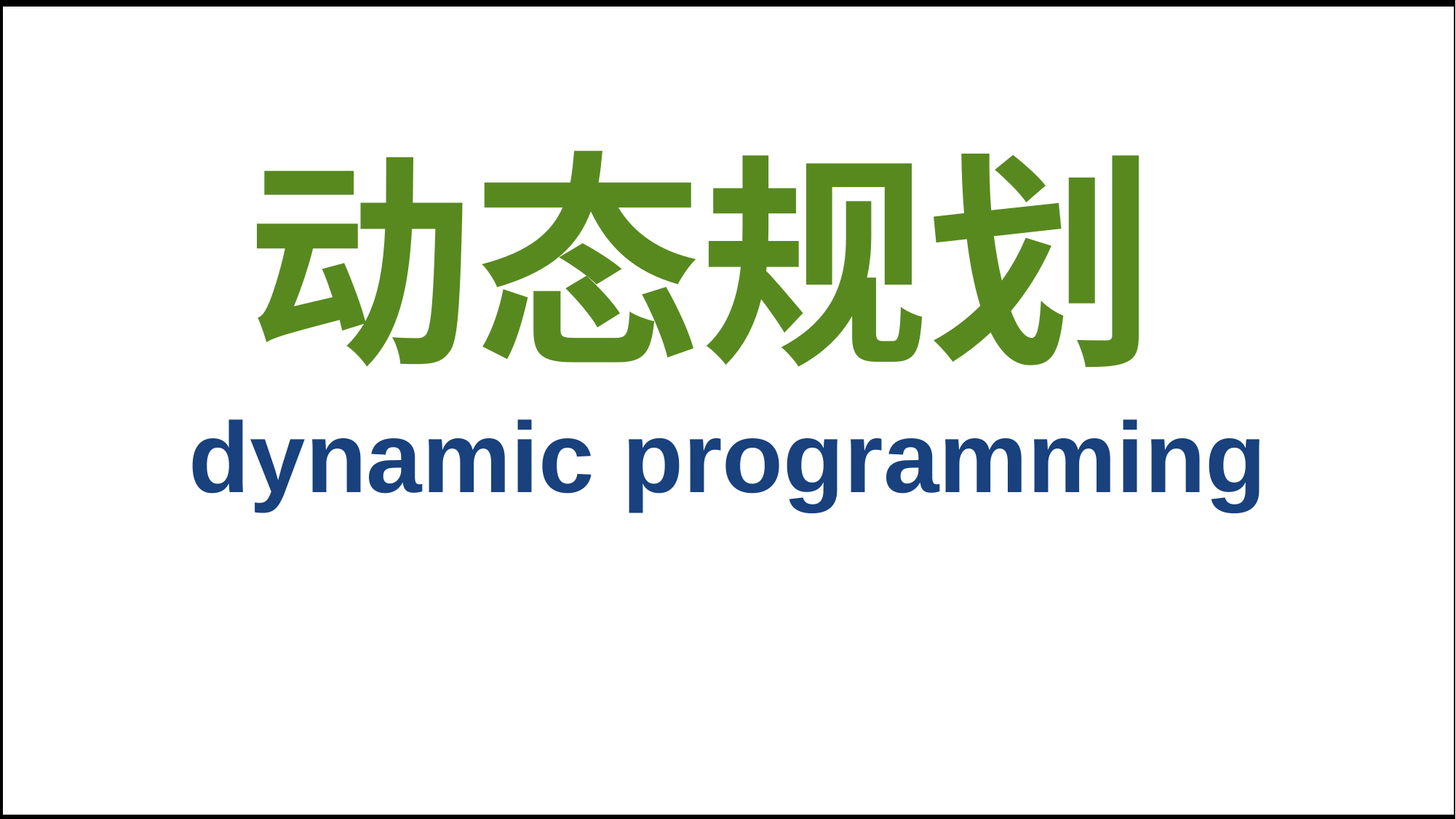

|  |
| --- |
|  |
| --- |
动态规划dynamic programming